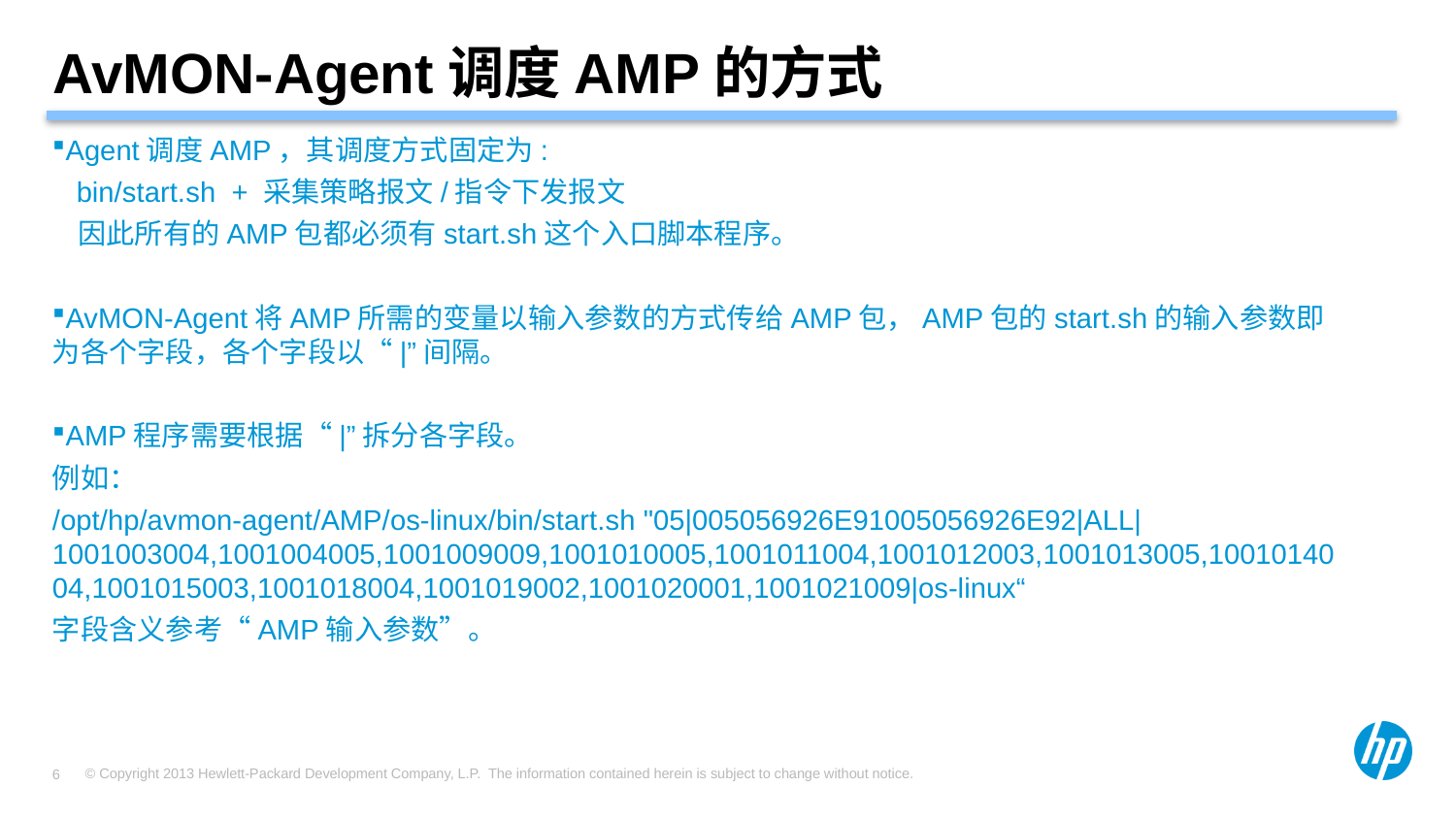

# AvMON-Agent调度AMP的方式
Agent调度AMP，其调度方式固定为:
   bin/start.sh  + 采集策略报文/指令下发报文
   因此所有的AMP包都必须有start.sh这个入口脚本程序。

AvMON-Agent将AMP所需的变量以输入参数的方式传给AMP包，AMP包的start.sh的输入参数即为各个字段，各个字段以“|”间隔。

AMP程序需要根据“|”拆分各字段。
例如：
/opt/hp/avmon-agent/AMP/os-linux/bin/start.sh "05|005056926E91005056926E92|ALL|1001003004,1001004005,1001009009,1001010005,1001011004,1001012003,1001013005,1001014004,1001015003,1001018004,1001019002,1001020001,1001021009|os-linux“
字段含义参考“AMP输入参数”。